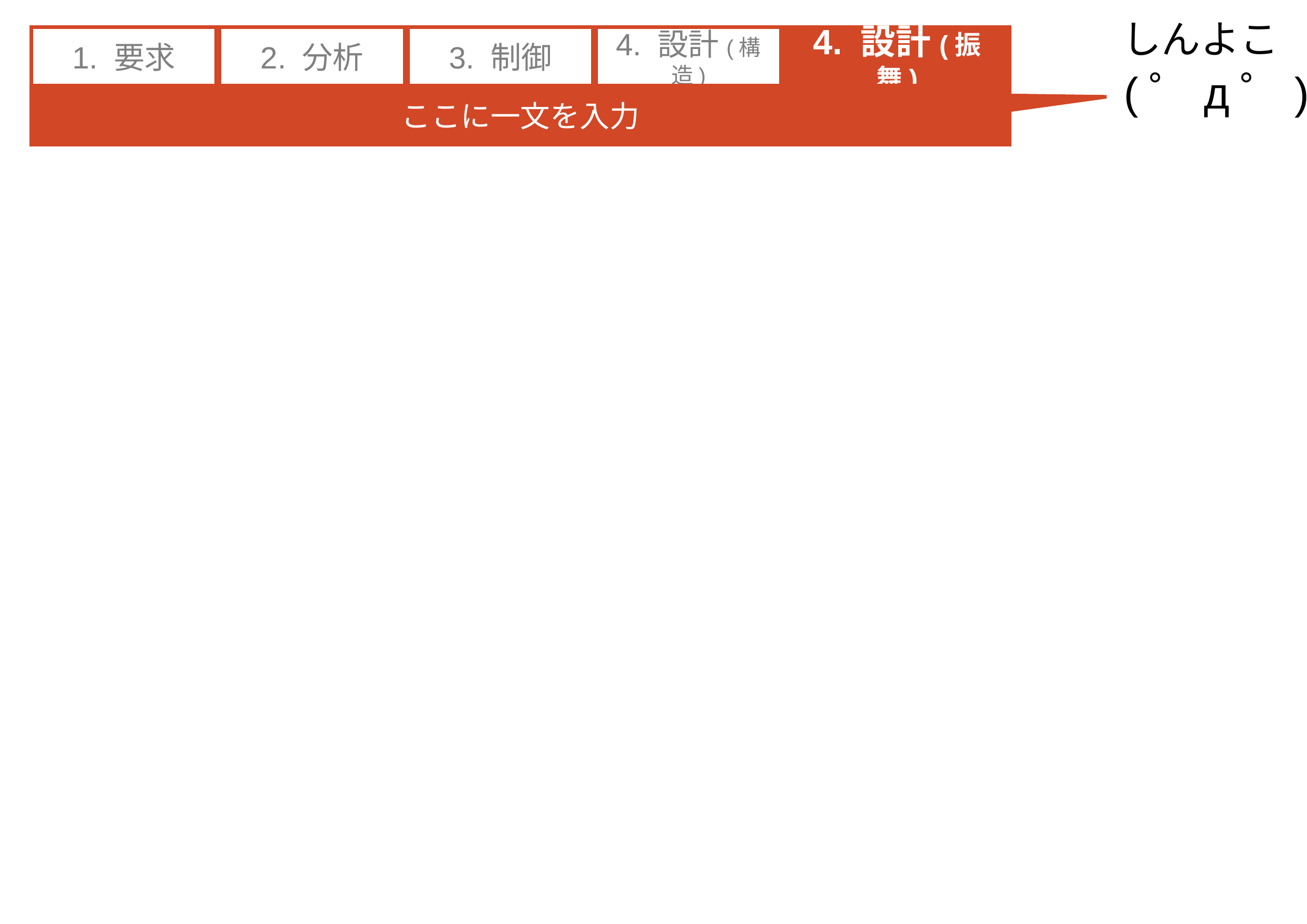

しんよこ
1. 要求
2. 分析
3. 制御
4. 設計(構造)
4. 設計(振舞)
(゜д゜)
ここに一文を入力